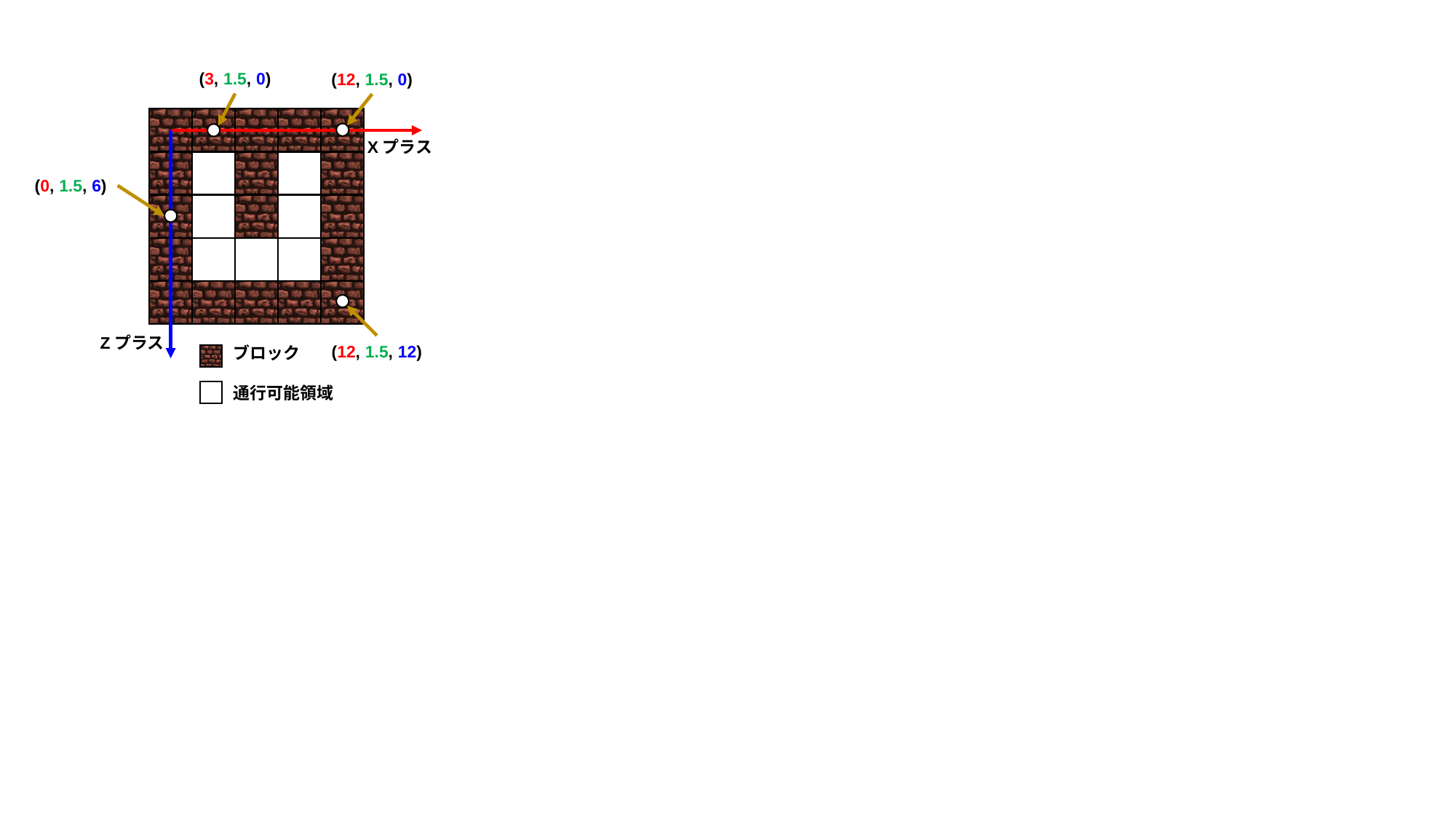

(3, 1.5, 0)
(12, 1.5, 0)

Xプラス

(0, 1.5, 6)

Zプラス
(12, 1.5, 12)
ブロック

通行可能領域